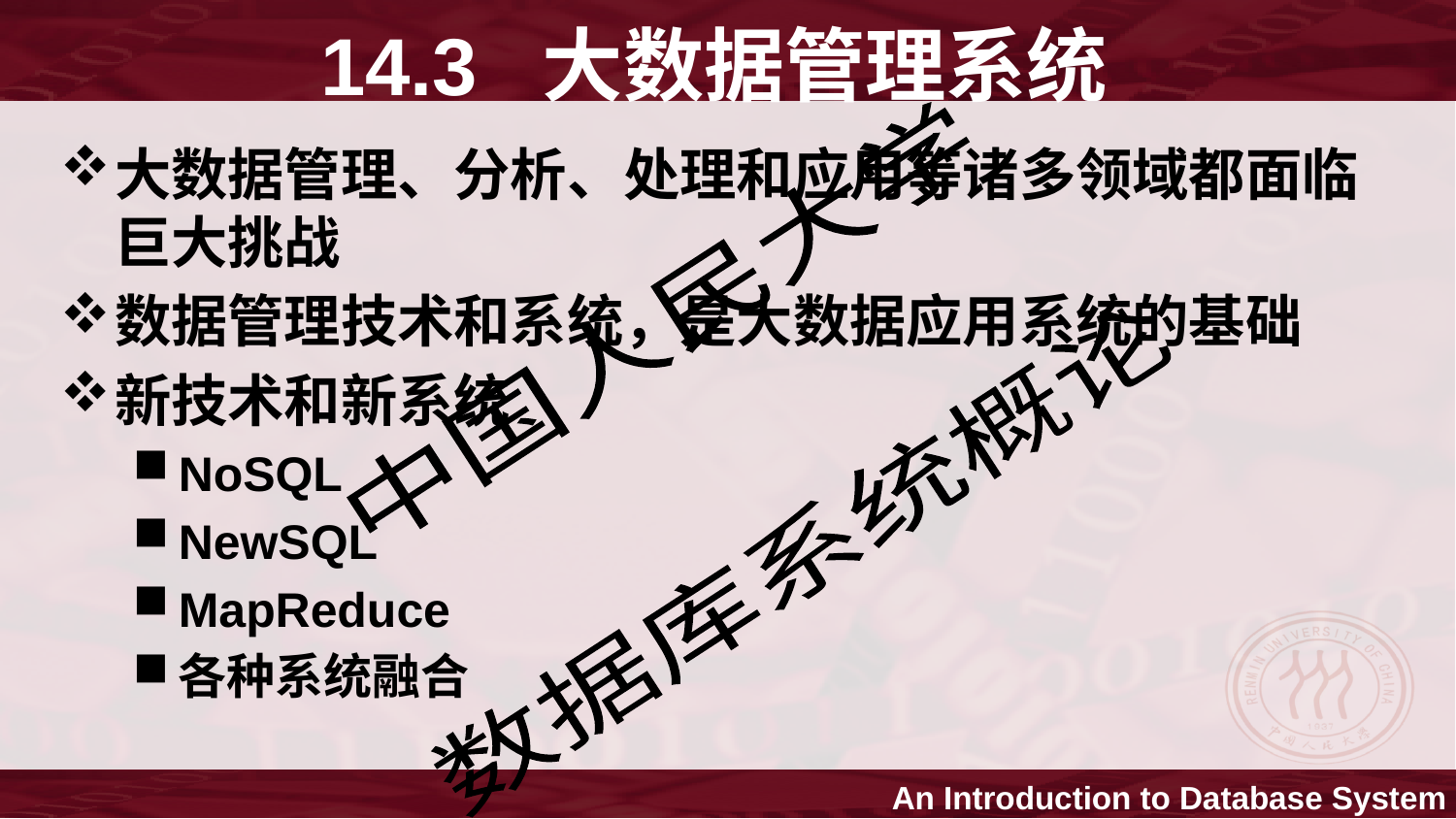

# 14.3  大数据管理系统
大数据管理、分析、处理和应用等诸多领域都面临巨大挑战
数据管理技术和系统，是大数据应用系统的基础
新技术和新系统
NoSQL
NewSQL
MapReduce
各种系统融合